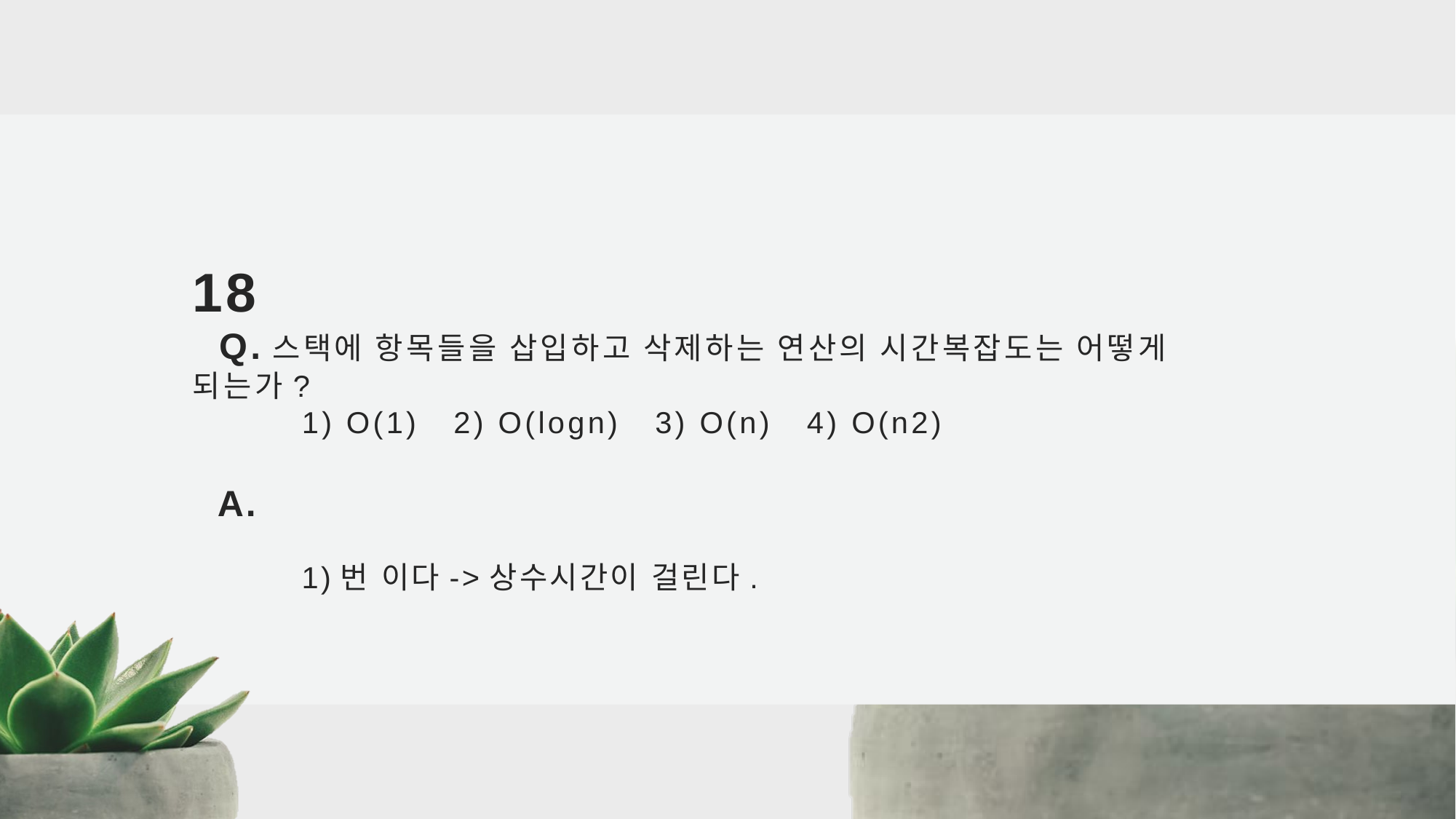

# 18 Q.스택에 항목들을 삽입하고 삭제하는 연산의 시간복잡도는 어떻게 되는가? 1) O(1)   2) O(logn)   3) O(n)   4) O(n2)
  A.
	1)번 이다->상수시간이 걸린다.